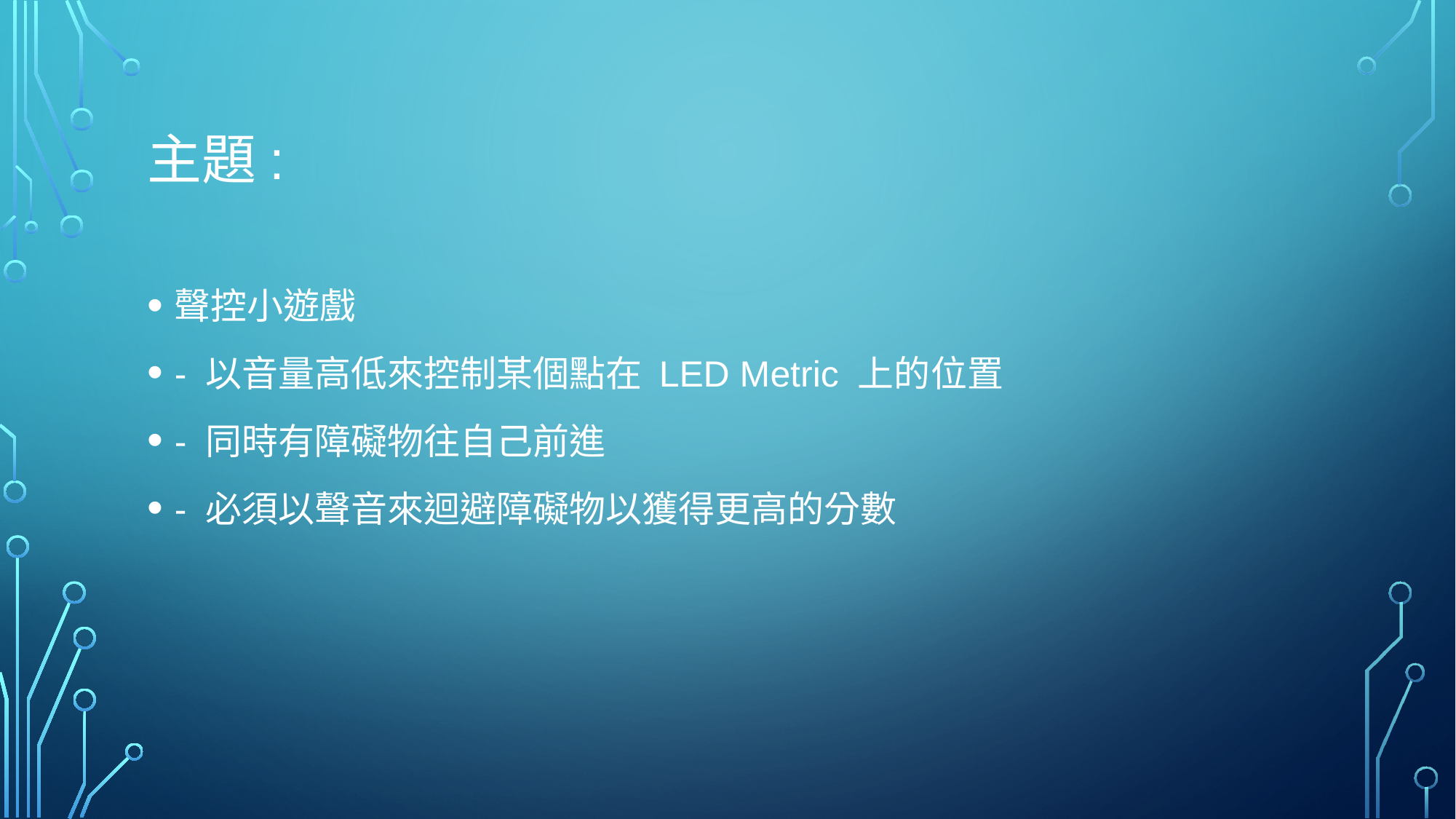

# 主題:
聲控小遊戲
- 以音量高低來控制某個點在 LED Metric 上的位置
- 同時有障礙物往自己前進
- 必須以聲音來迴避障礙物以獲得更高的分數